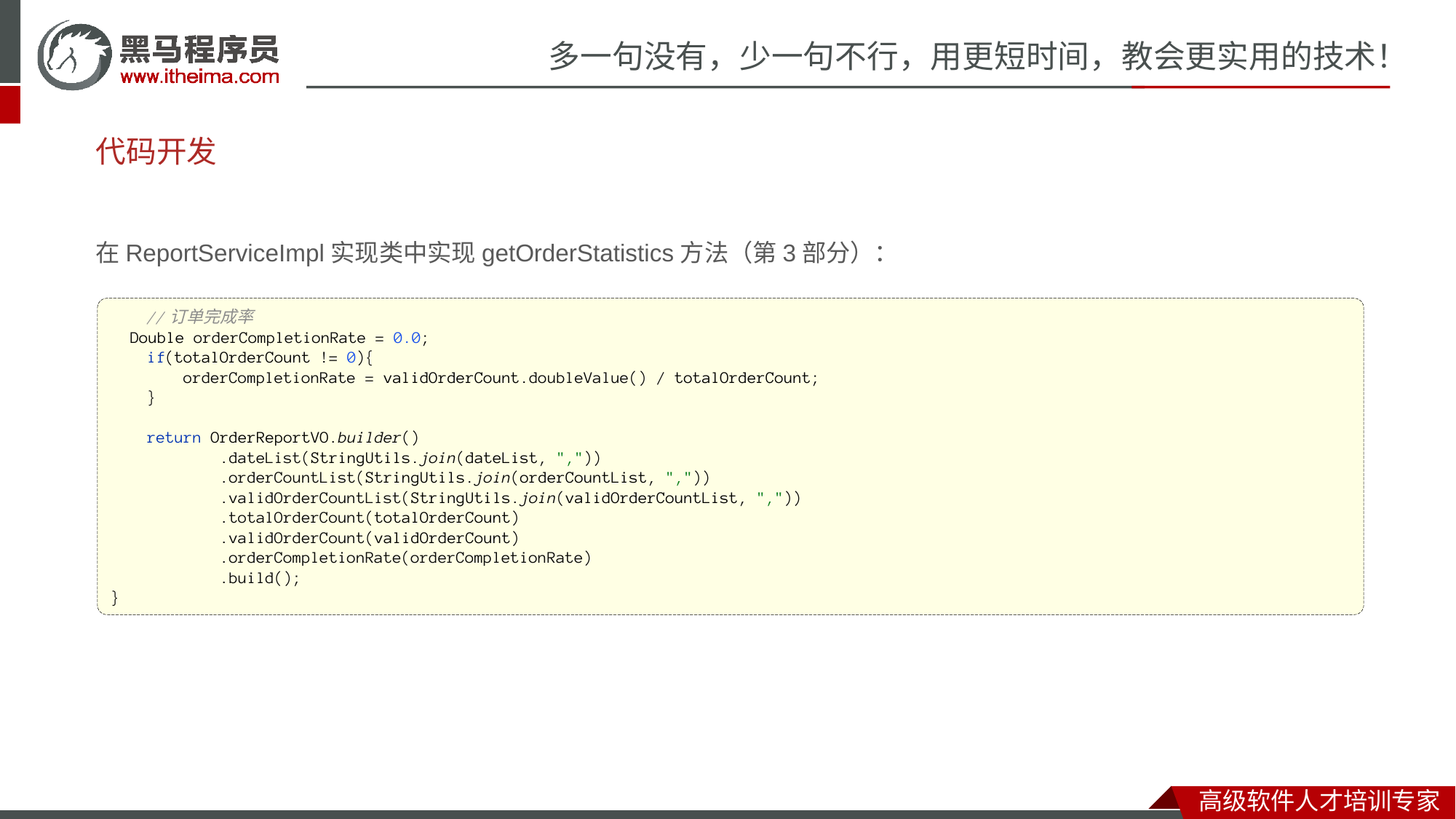

# 代码开发
在ReportServiceImpl实现类中实现getOrderStatistics方法（第3部分）：
    //订单完成率
    Double orderCompletionRate = 0.0;
    if(totalOrderCount != 0){
        orderCompletionRate = validOrderCount.doubleValue() / totalOrderCount;
    }
    return OrderReportVO.builder()
            .dateList(StringUtils.join(dateList, ","))
            .orderCountList(StringUtils.join(orderCountList, ","))
            .validOrderCountList(StringUtils.join(validOrderCountList, ","))
            .totalOrderCount(totalOrderCount)
            .validOrderCount(validOrderCount)
            .orderCompletionRate(orderCompletionRate)
            .build();
}